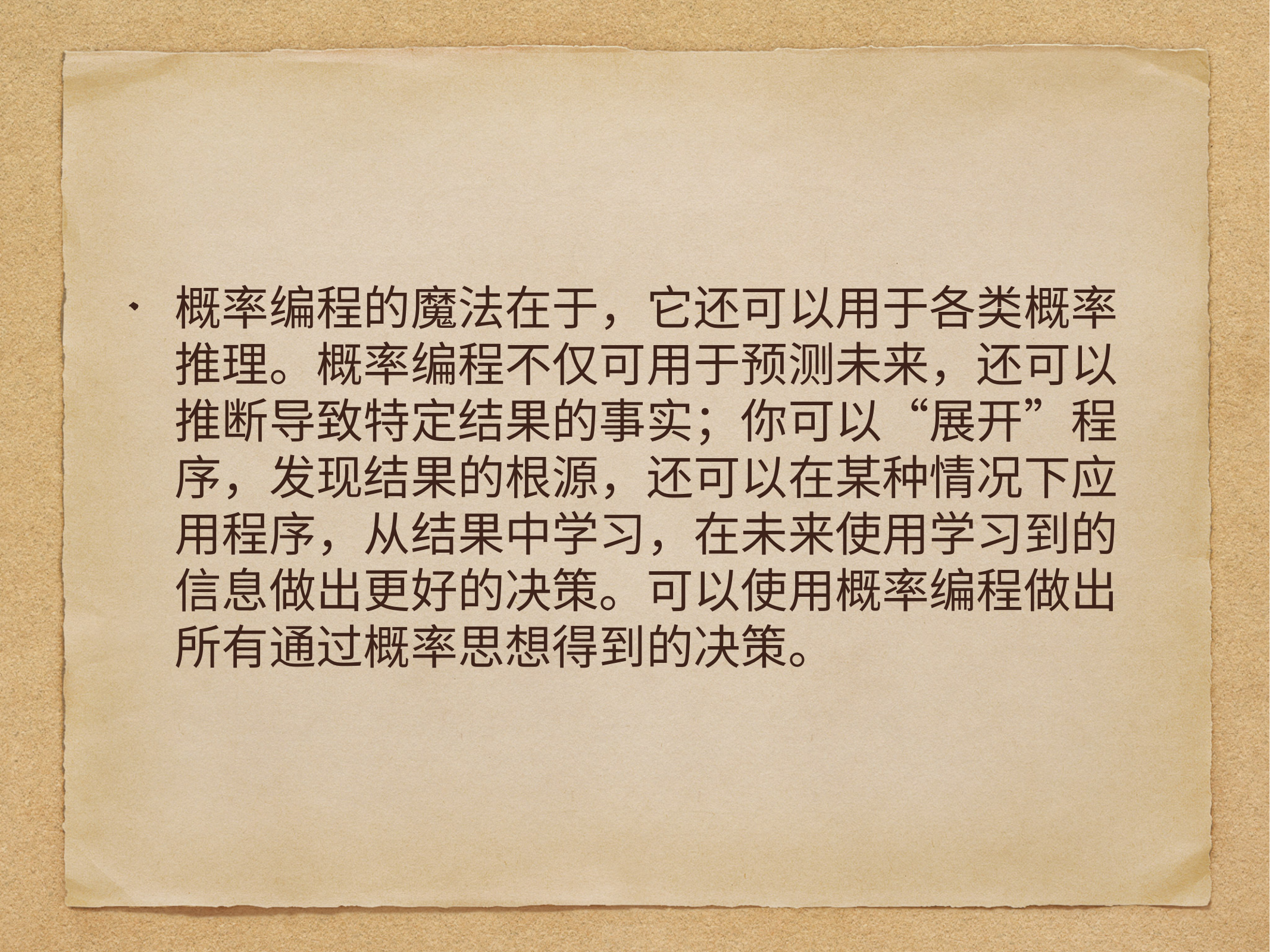

概率编程的魔法在于，它还可以用于各类概率推理。概率编程不仅可用于预测未来，还可以推断导致特定结果的事实；你可以“展开”程序，发现结果的根源，还可以在某种情况下应用程序，从结果中学习，在未来使用学习到的信息做出更好的决策。可以使用概率编程做出所有通过概率思想得到的决策。